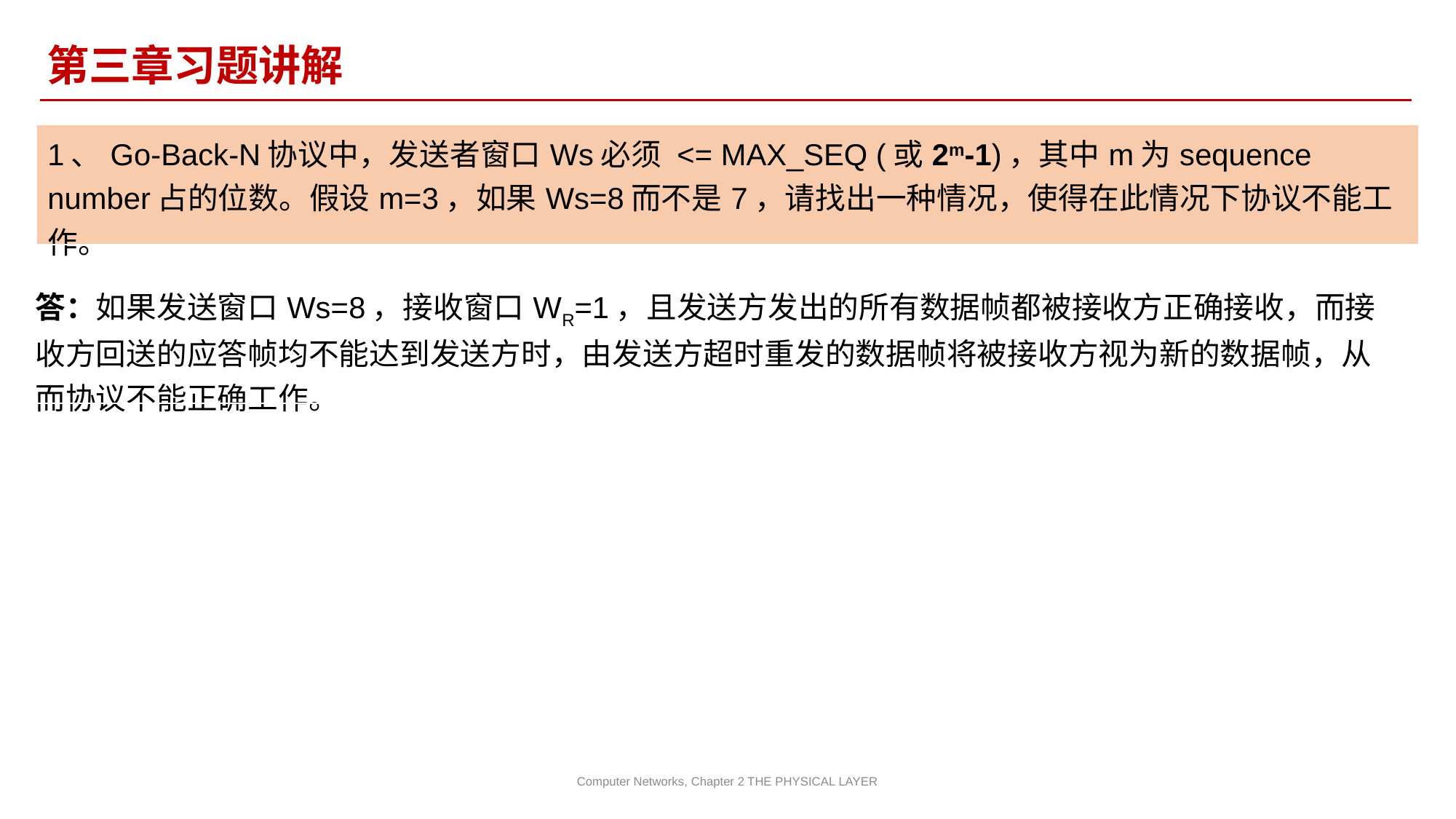

第三章习题讲解
| 1、Go-Back-N协议中，发送者窗口Ws必须 <= MAX\_SEQ (或2m-1)，其中m为sequence number占的位数。假设m=3，如果Ws=8而不是7，请找出一种情况，使得在此情况下协议不能工作。 |
| --- |
| 答：如果发送窗口Ws=8，接收窗口WR=1，且发送方发出的所有数据帧都被接收方正确接收，而接收方回送的应答帧均不能达到发送方时，由发送方超时重发的数据帧将被接收方视为新的数据帧，从而协议不能正确工作。 |
| --- |
Computer Networks, Chapter 2 THE PHYSICAL LAYER